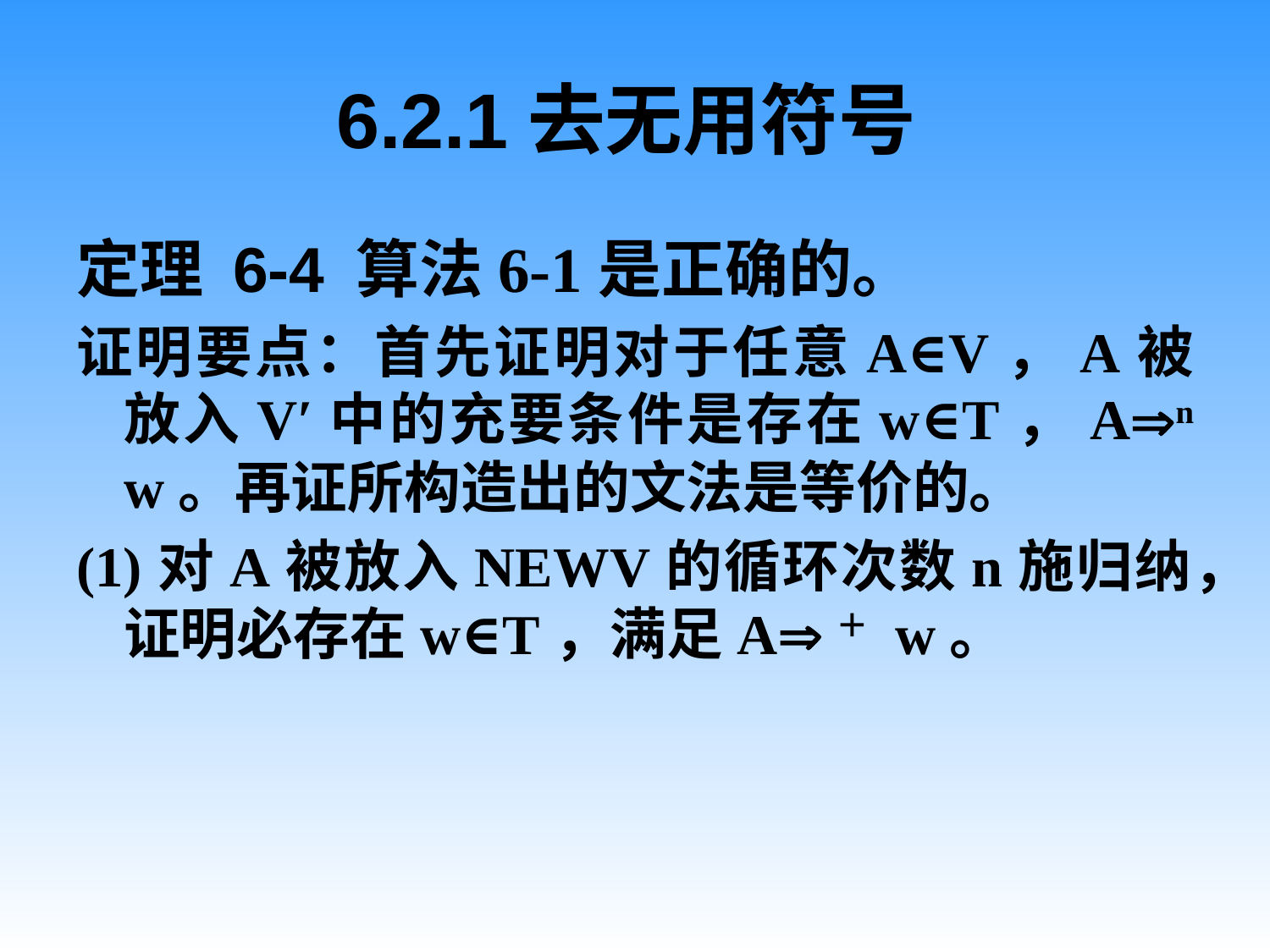

# 6.2.1去无用符号
定理 6-4 算法6-1是正确的。
证明要点：首先证明对于任意A∈V，A被放入V′中的充要条件是存在w∈T，A⇒n w。再证所构造出的文法是等价的。
(1)对A被放入NEWV的循环次数n施归纳，证明必存在w∈T，满足A⇒＋ w。

47